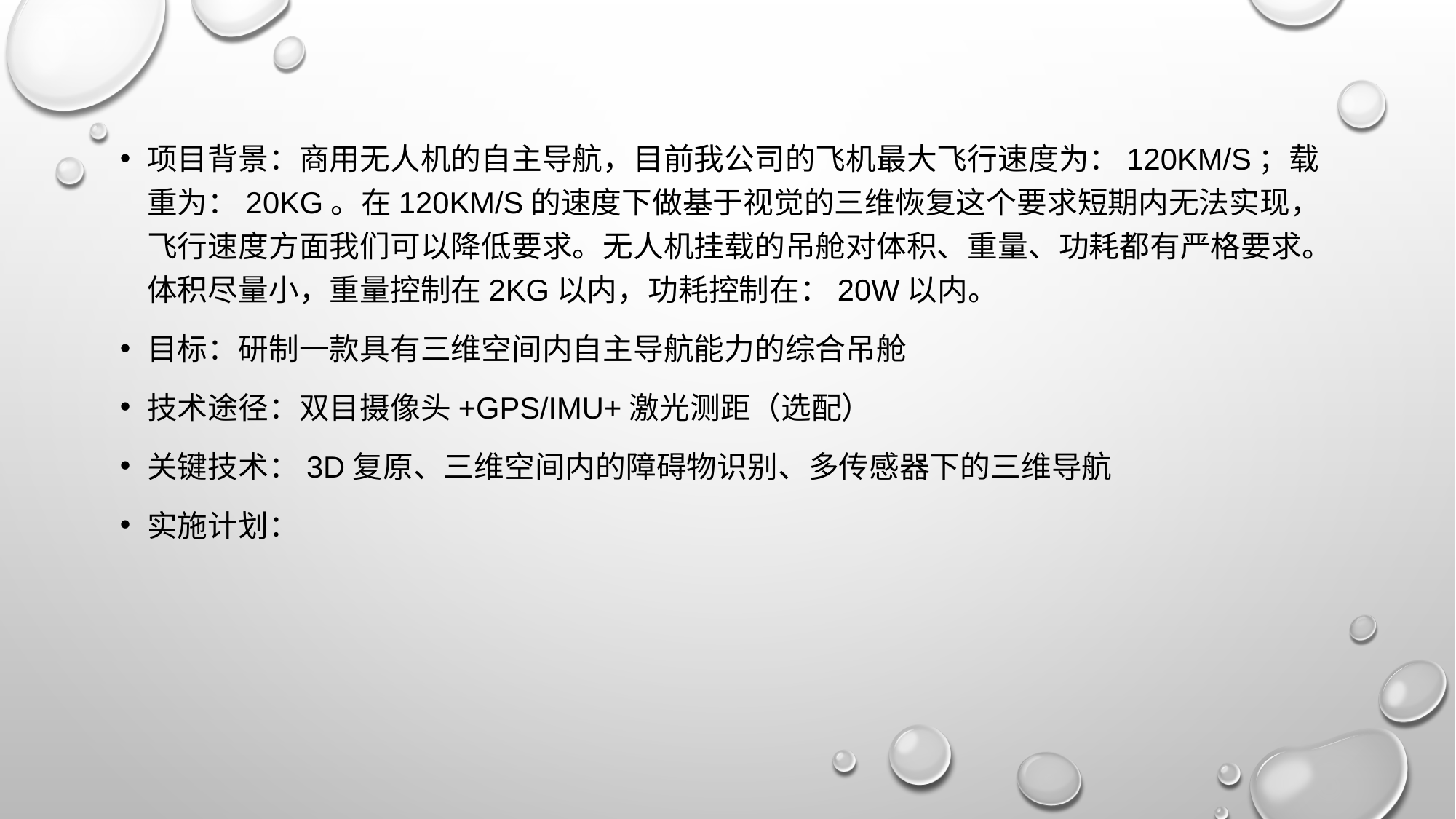

项目背景：商用无人机的自主导航，目前我公司的飞机最大飞行速度为：120km/s；载重为：20kg。在120km/s的速度下做基于视觉的三维恢复这个要求短期内无法实现，飞行速度方面我们可以降低要求。无人机挂载的吊舱对体积、重量、功耗都有严格要求。体积尽量小，重量控制在2kg以内，功耗控制在：20W以内。
目标：研制一款具有三维空间内自主导航能力的综合吊舱
技术途径：双目摄像头+GPS/IMU+激光测距（选配）
关键技术：3D复原、三维空间内的障碍物识别、多传感器下的三维导航
实施计划：